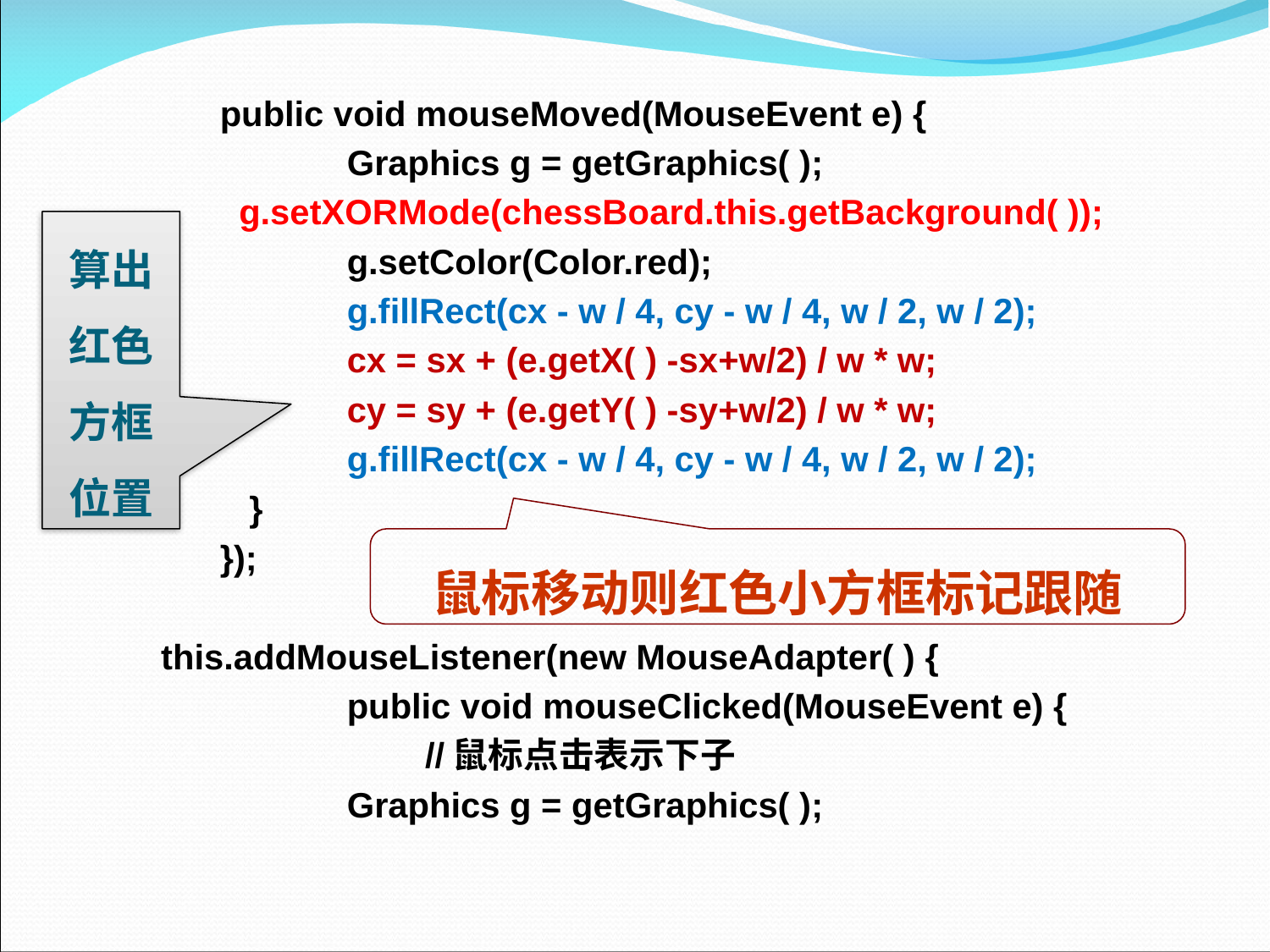

public void mouseMoved(MouseEvent e) {
			Graphics g = getGraphics( );
	               g.setXORMode(chessBoard.this.getBackground( ));
			g.setColor(Color.red);
			g.fillRect(cx - w / 4, cy - w / 4, w / 2, w / 2);
			cx = sx + (e.getX( ) -sx+w/2) / w * w;
			cy = sy + (e.getY( ) -sy+w/2) / w * w;
			g.fillRect(cx - w / 4, cy - w / 4, w / 2, w / 2);
		   }
		});

	       this.addMouseListener(new MouseAdapter( ) {
			public void mouseClicked(MouseEvent e) {
                                      //鼠标点击表示下子
			Graphics g = getGraphics( );
算出红色方框位置
鼠标移动则红色小方框标记跟随